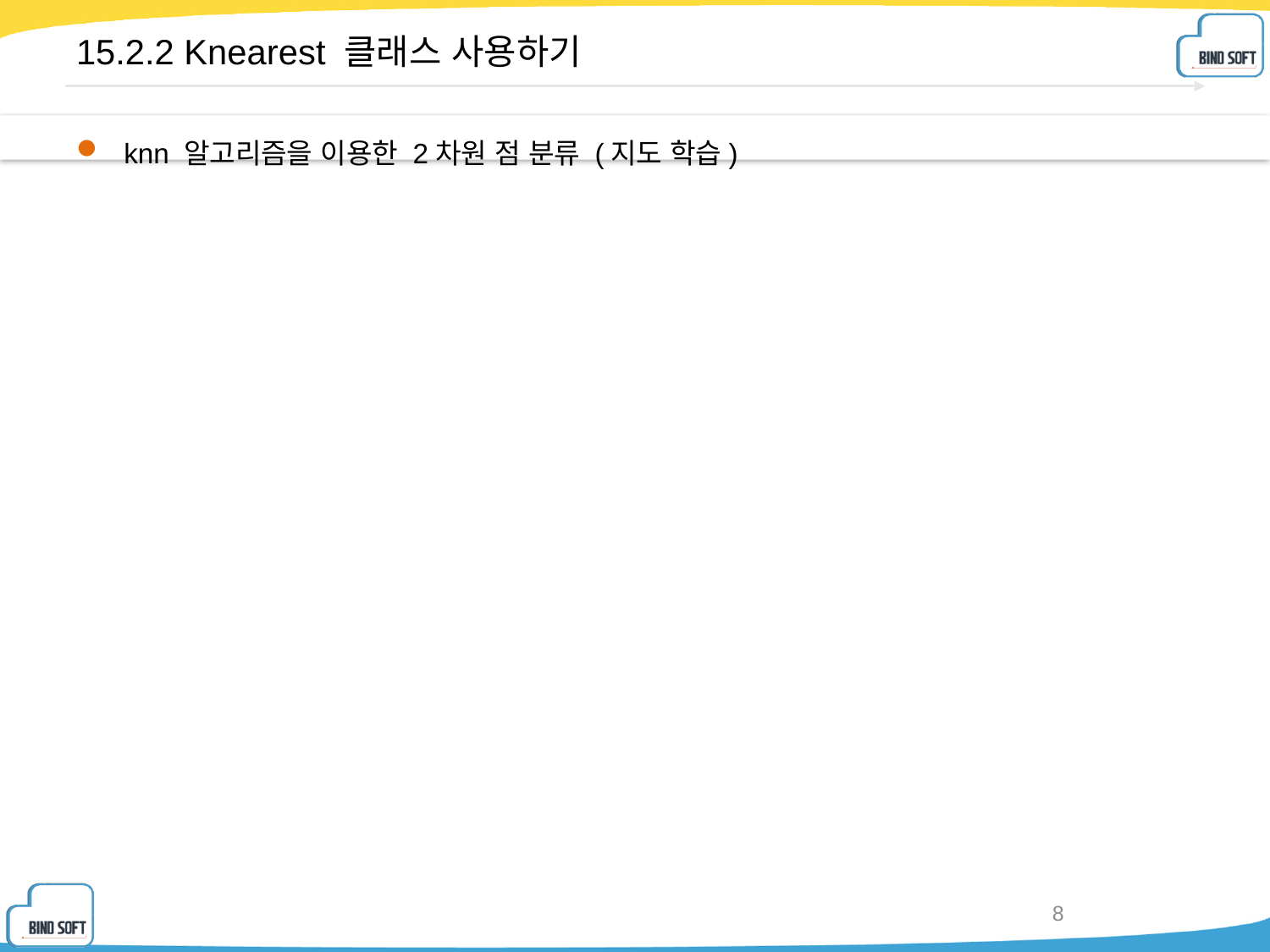

# 15.2.2 Knearest 클래스 사용하기
knn 알고리즘을 이용한 2차원 점 분류 (지도 학습)
8